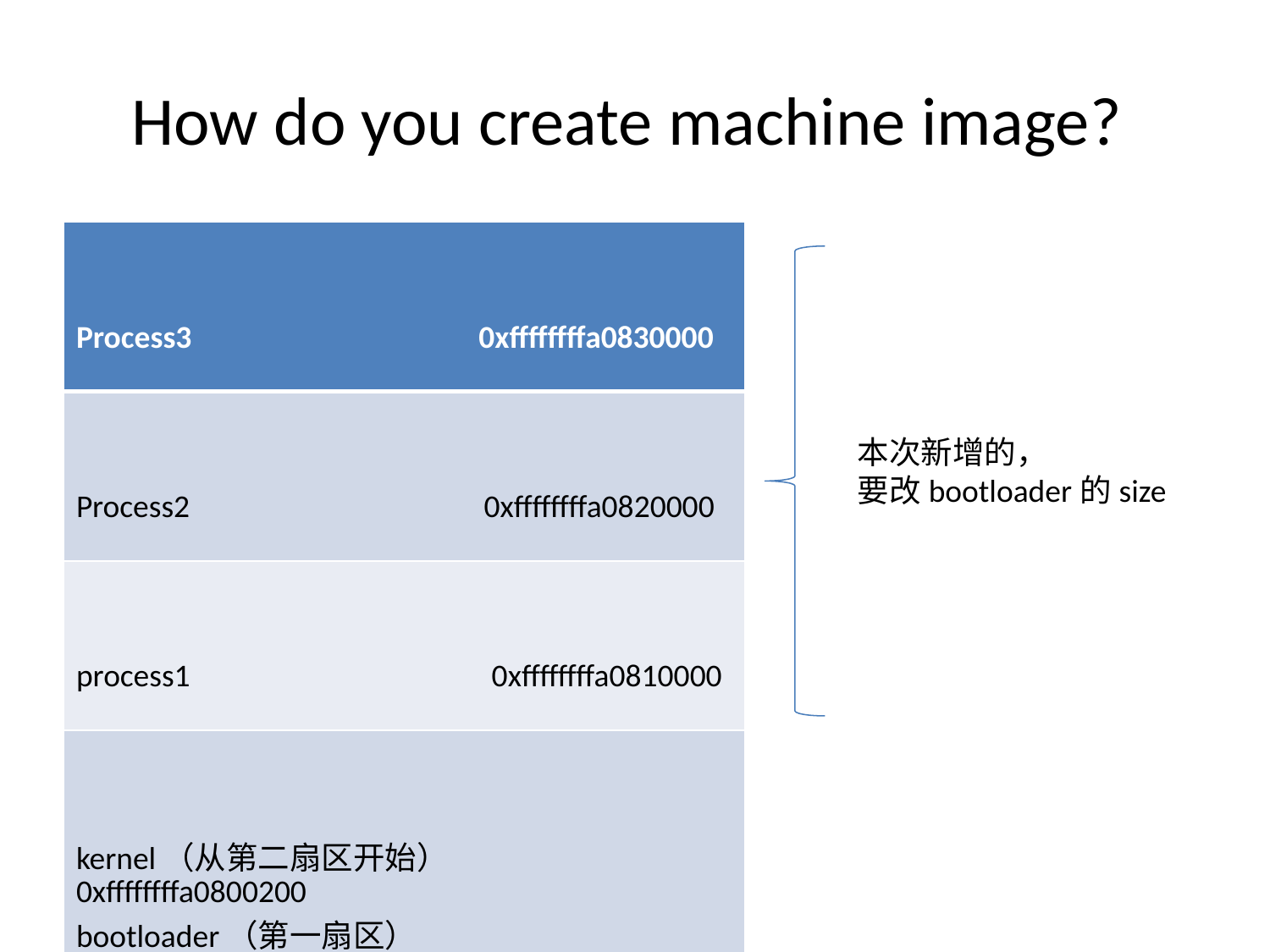

# How do you create machine image?
| Process3 0xffffffffa0830000 |
| --- |
| Process2 0xffffffffa0820000 |
| process1 0xffffffffa0810000 |
| kernel（从第二扇区开始） 0xffffffffa0800200 bootloader（第一扇区） 0xffffffffa0800000 |

本次新增的，
要改bootloader的size